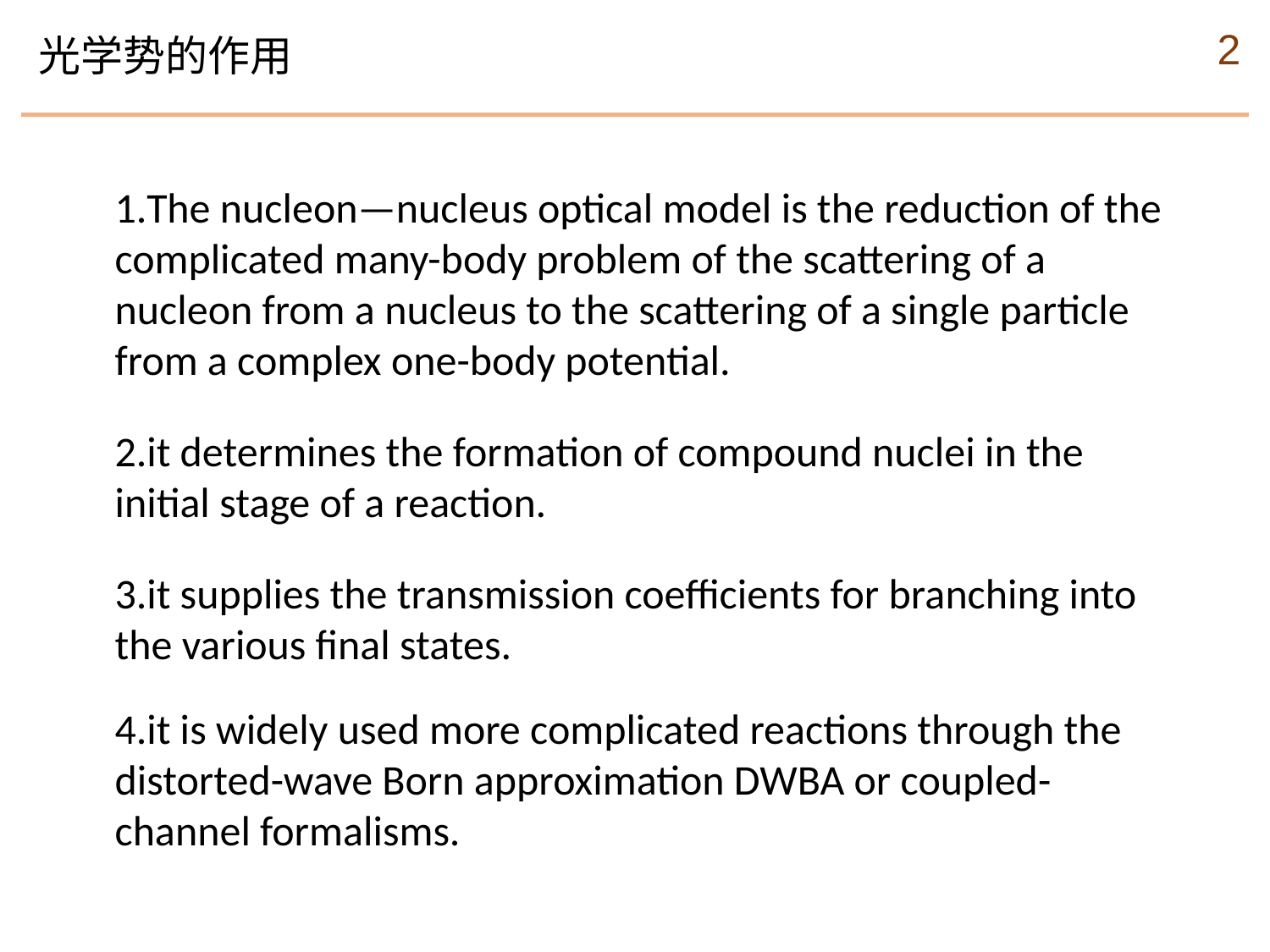

2
光学势的作用
1.The nucleon—nucleus optical model is the reduction of the complicated many-body problem of the scattering of a nucleon from a nucleus to the scattering of a single particle from a complex one-body potential.
2.it determines the formation of compound nuclei in the initial stage of a reaction.
3.it supplies the transmission coefficients for branching into the various final states.
4.it is widely used more complicated reactions through the distorted-wave Born approximation DWBA or coupled-channel formalisms.